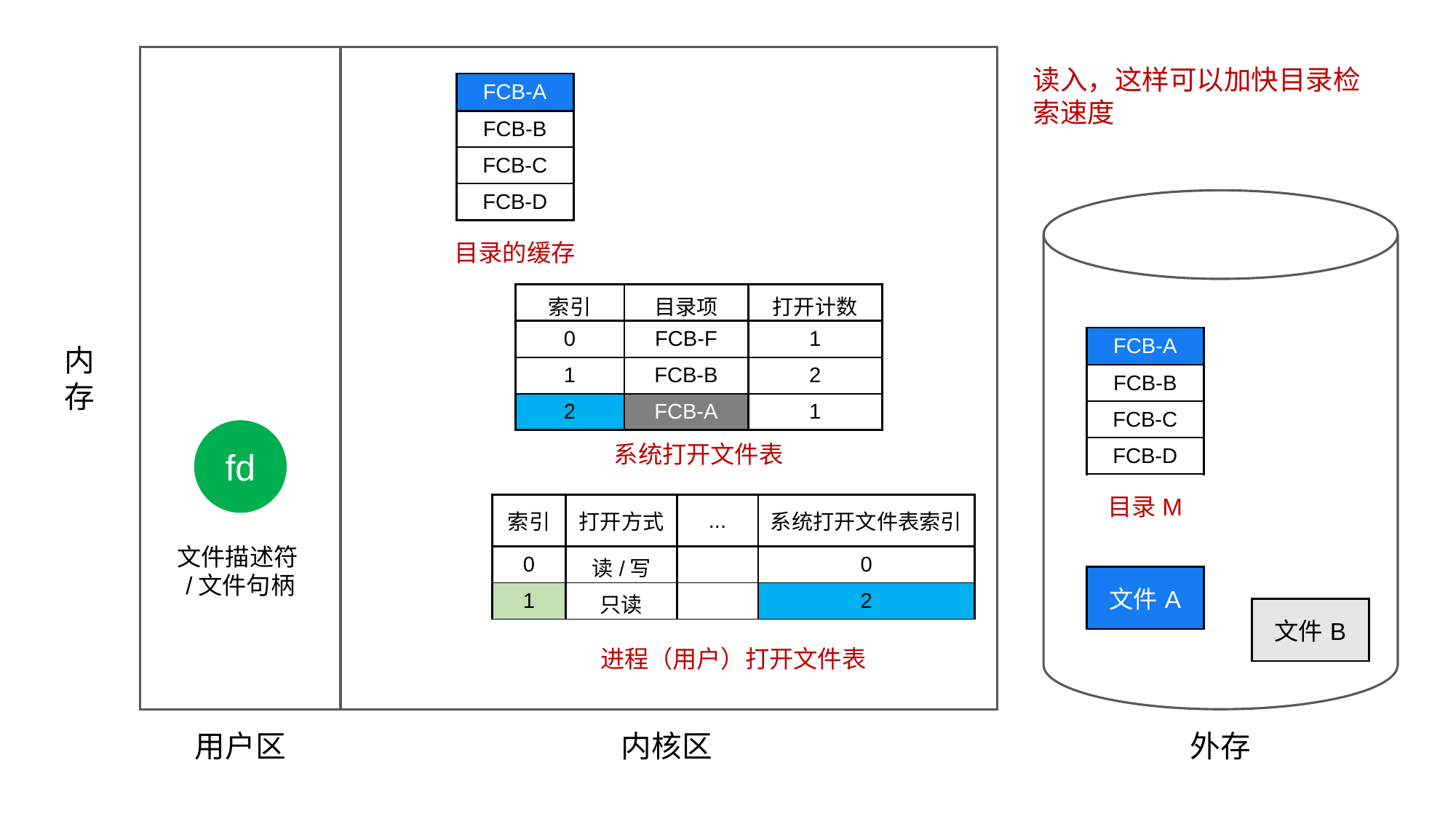

读入，这样可以加快目录检索速度
| FCB-A |
| --- |
| FCB-B |
| FCB-C |
| FCB-D |

目录的缓存
| 索引 | 目录项 | 打开计数 |
| --- | --- | --- |
| 0 | FCB-F | 1 |
| 1 | FCB-B | 2 |
| 2 | FCB-A | 1 |
| FCB-A |
| --- |
| FCB-B |
| FCB-C |
| FCB-D |
内存
fd
系统打开文件表
目录M
| 索引 | 打开方式 | ... | 系统打开文件表索引 |
| --- | --- | --- | --- |
| 0 | 读/写 |  | 0 |
| 1 | 只读 |  | 2 |
文件描述符/文件句柄
| 文件A |
| --- |
| 文件B |
| --- |
进程（用户）打开文件表
用户区
内核区
外存